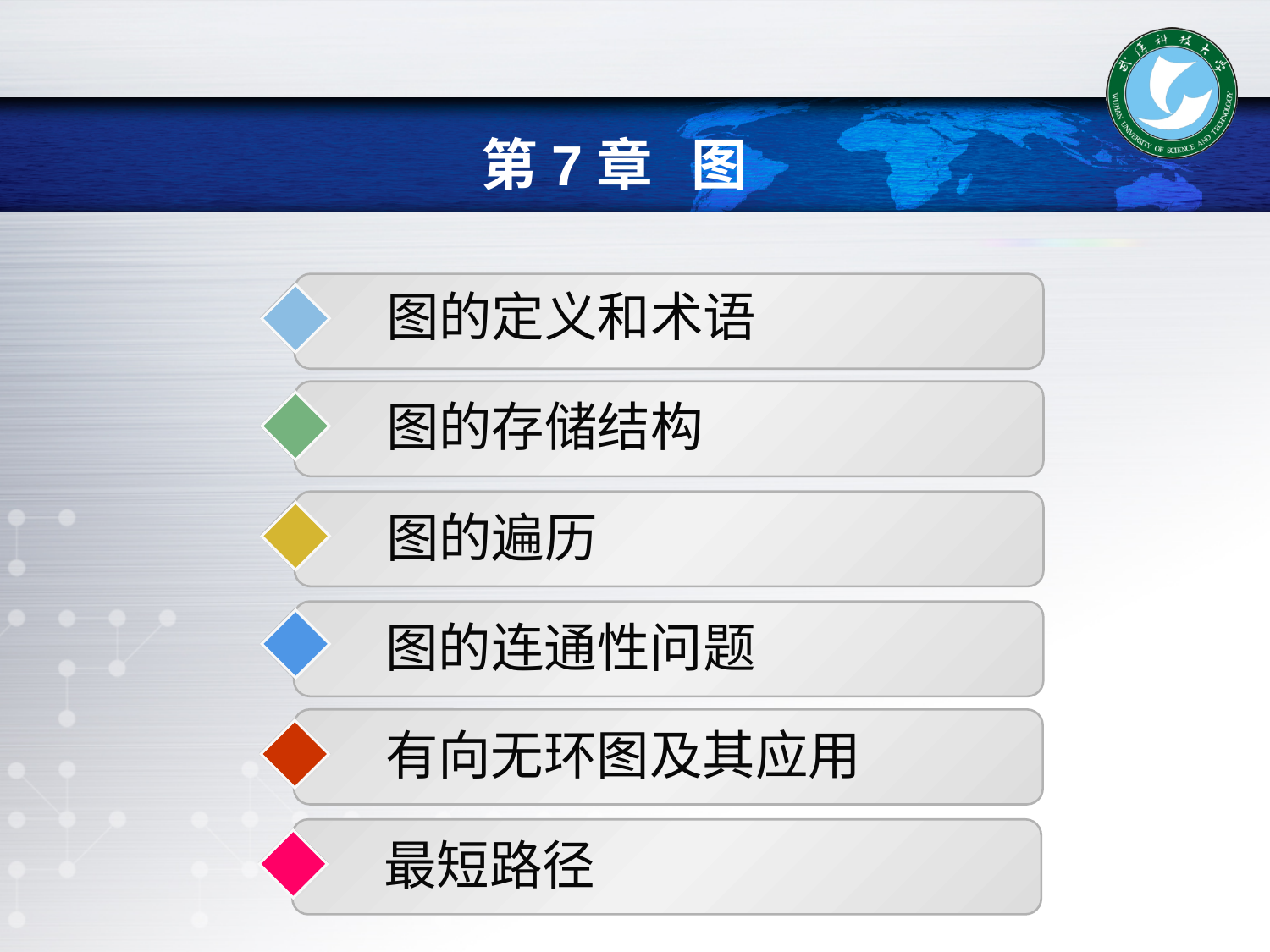

# 第7章   图

图的定义和术语

图的存储结构

图的遍历

图的连通性问题

有向无环图及其应用

最短路径